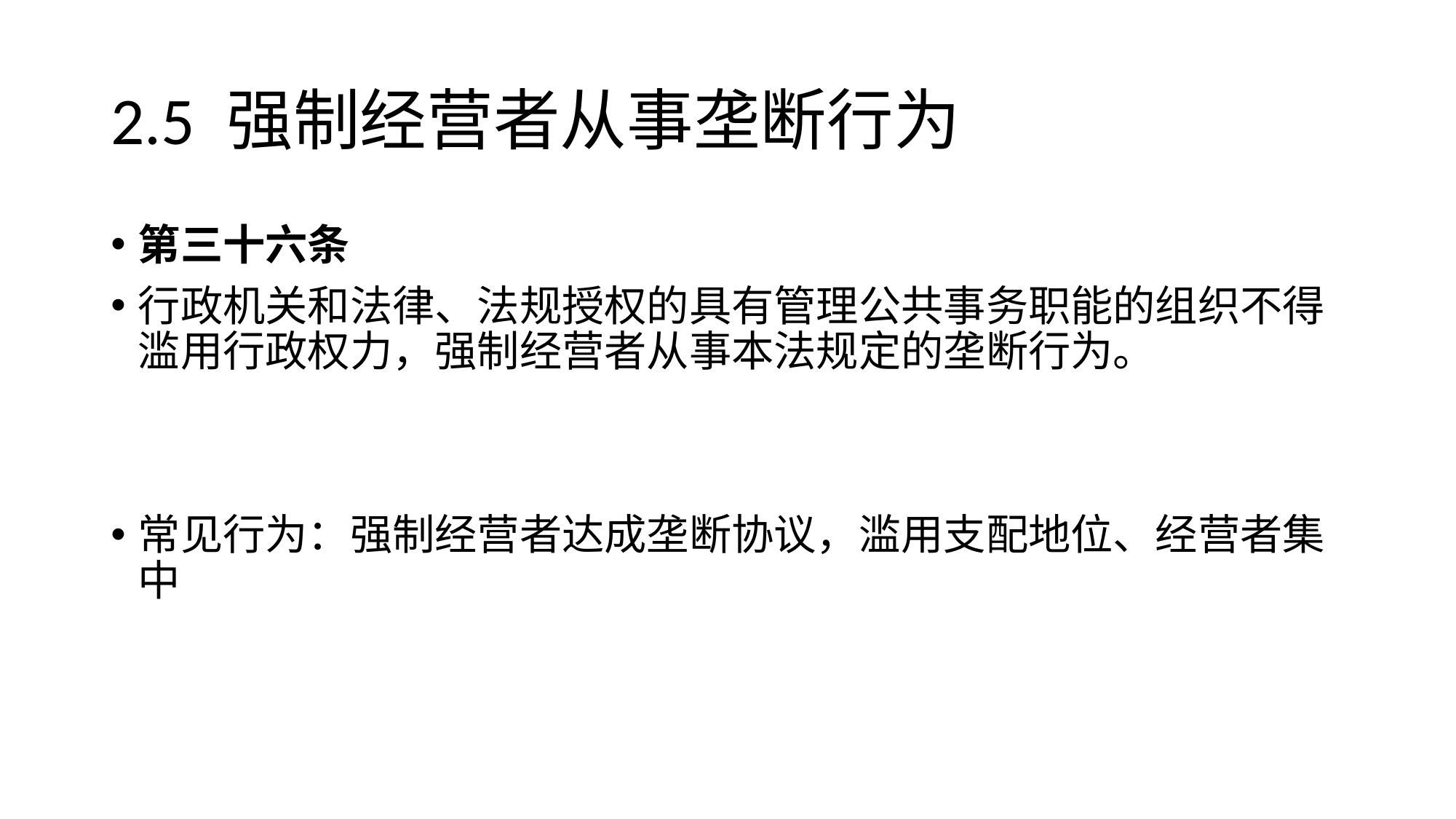

# 2.5 强制经营者从事垄断行为
第三十六条
行政机关和法律、法规授权的具有管理公共事务职能的组织不得滥用行政权力，强制经营者从事本法规定的垄断行为。

常见行为：强制经营者达成垄断协议，滥用支配地位、经营者集中